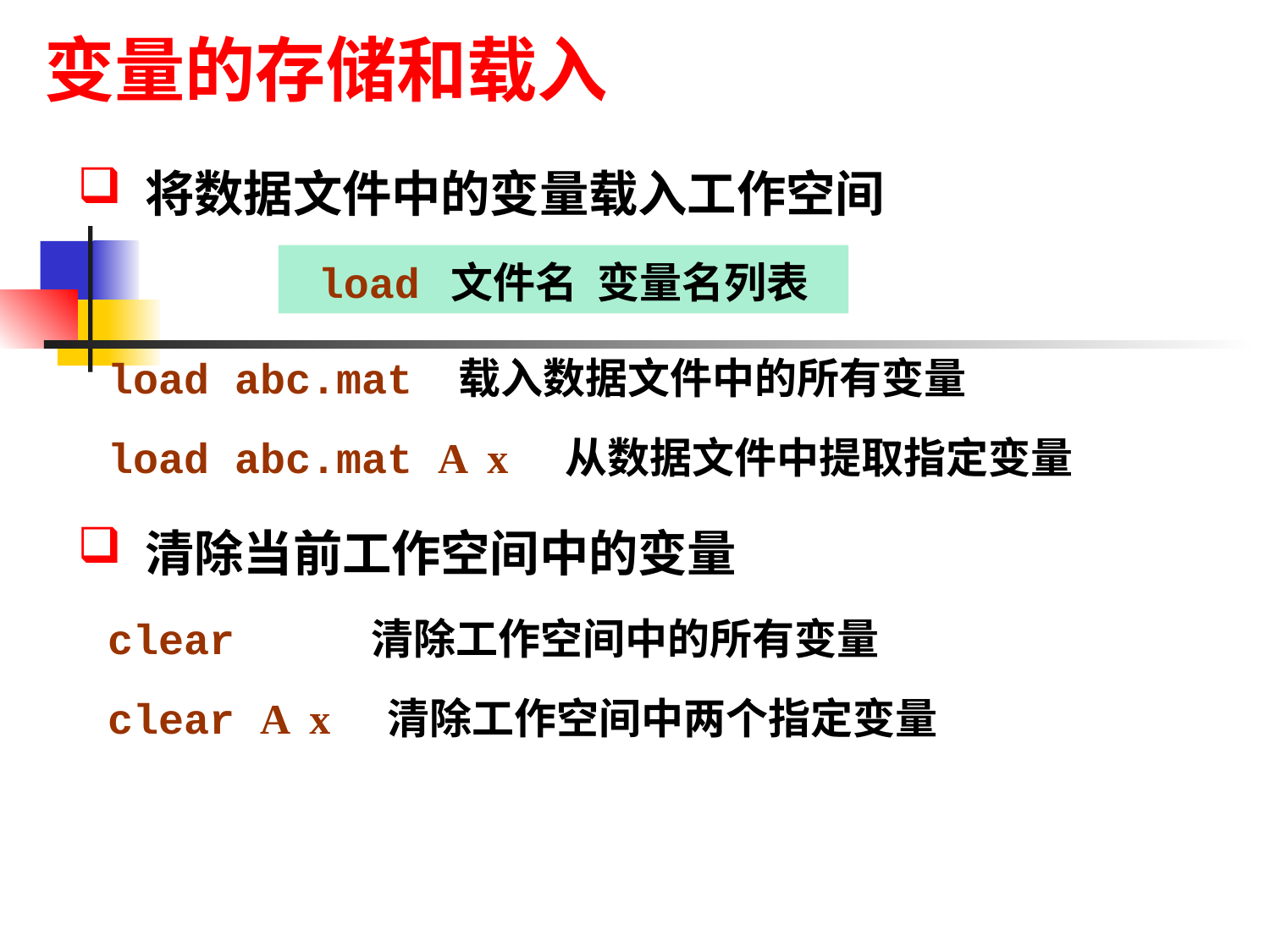

变量的存储和载入
 将数据文件中的变量载入工作空间
load abc.mat  载入数据文件中的所有变量
load abc.mat A  x   从数据文件中提取指定变量
load  文件名  变量名列表
 清除当前工作空间中的变量
clear     清除工作空间中的所有变量
clear A  x   清除工作空间中两个指定变量
15